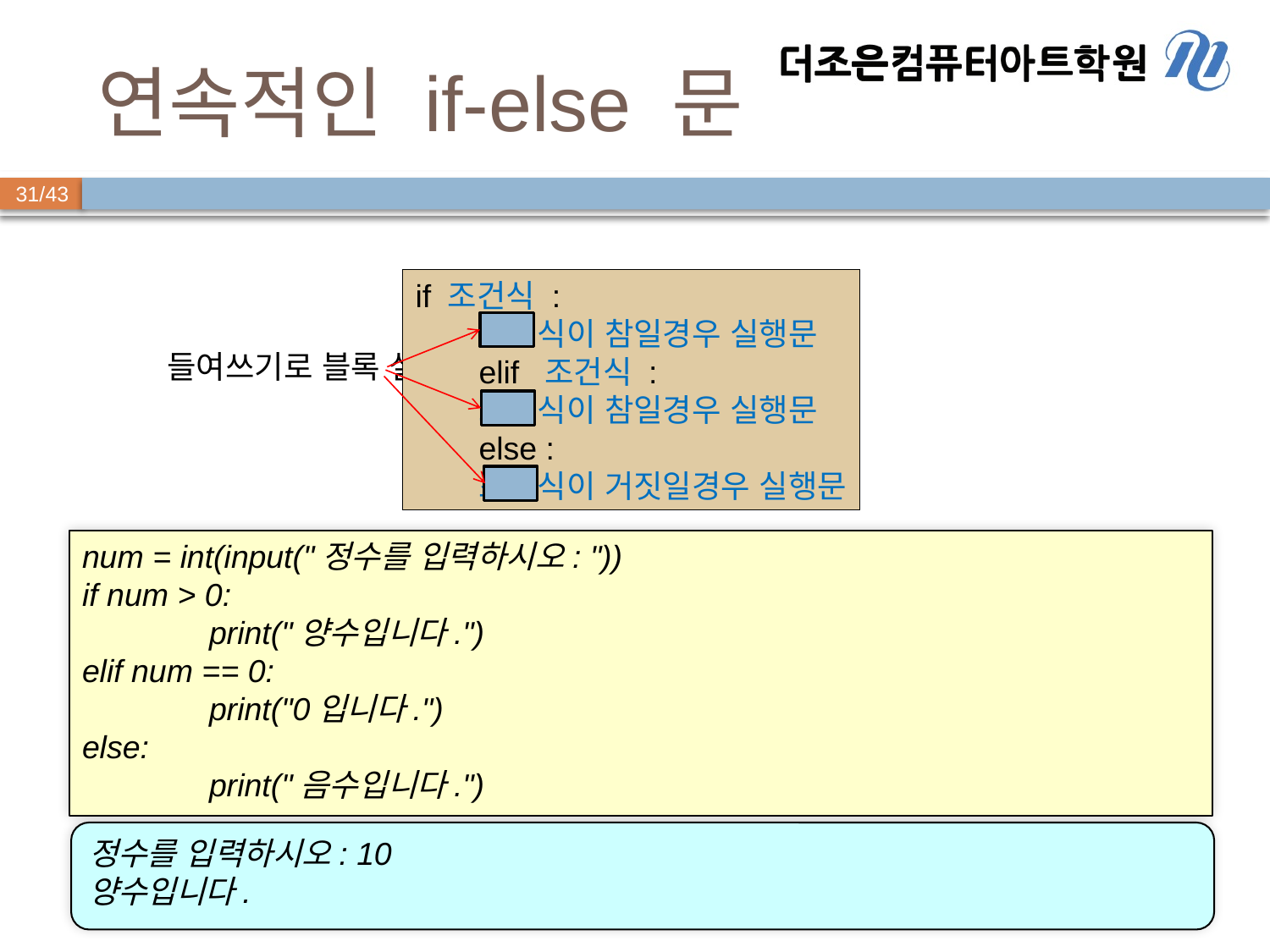

# 연속적인 if-else 문

if 조건식 :
조건식이 참일경우 실행문
elif  조건식 :
조건식이 참일경우 실행문
else :
조건식이 거짓일경우 실행문

들여쓰기로 블록 설정

num = int(input("정수를 입력하시오: "))
if num > 0:
	print("양수입니다.")
elif num == 0:
	print("0입니다.")
else:
	print("음수입니다.")
정수를 입력하시오: 10
양수입니다.